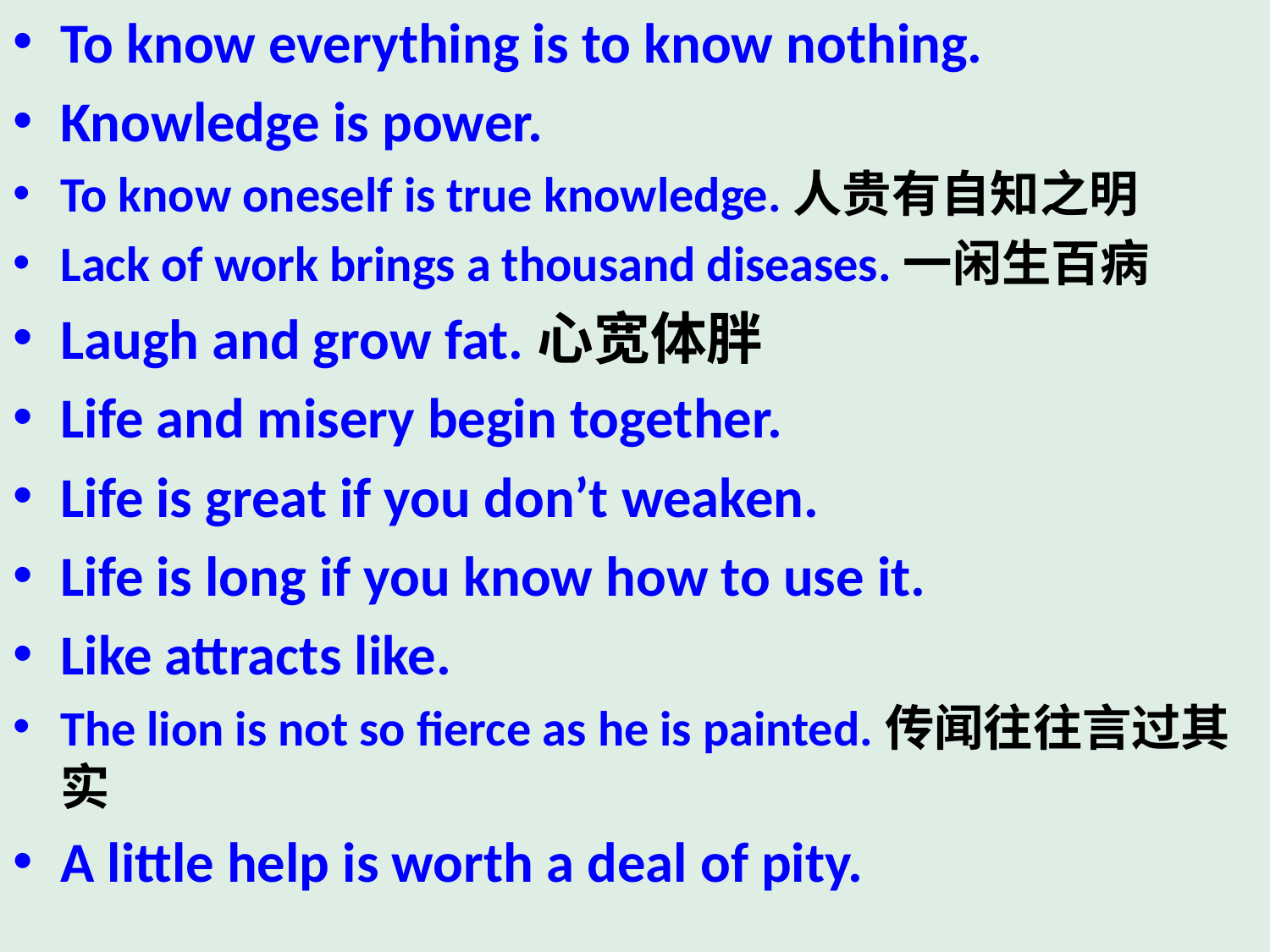

To know everything is to know nothing.
Knowledge is power.
To know oneself is true knowledge.人贵有自知之明
Lack of work brings a thousand diseases.一闲生百病
Laugh and grow fat.心宽体胖
Life and misery begin together.
Life is great if you don’t weaken.
Life is long if you know how to use it.
Like attracts like.
The lion is not so fierce as he is painted.传闻往往言过其实
A little help is worth a deal of pity.